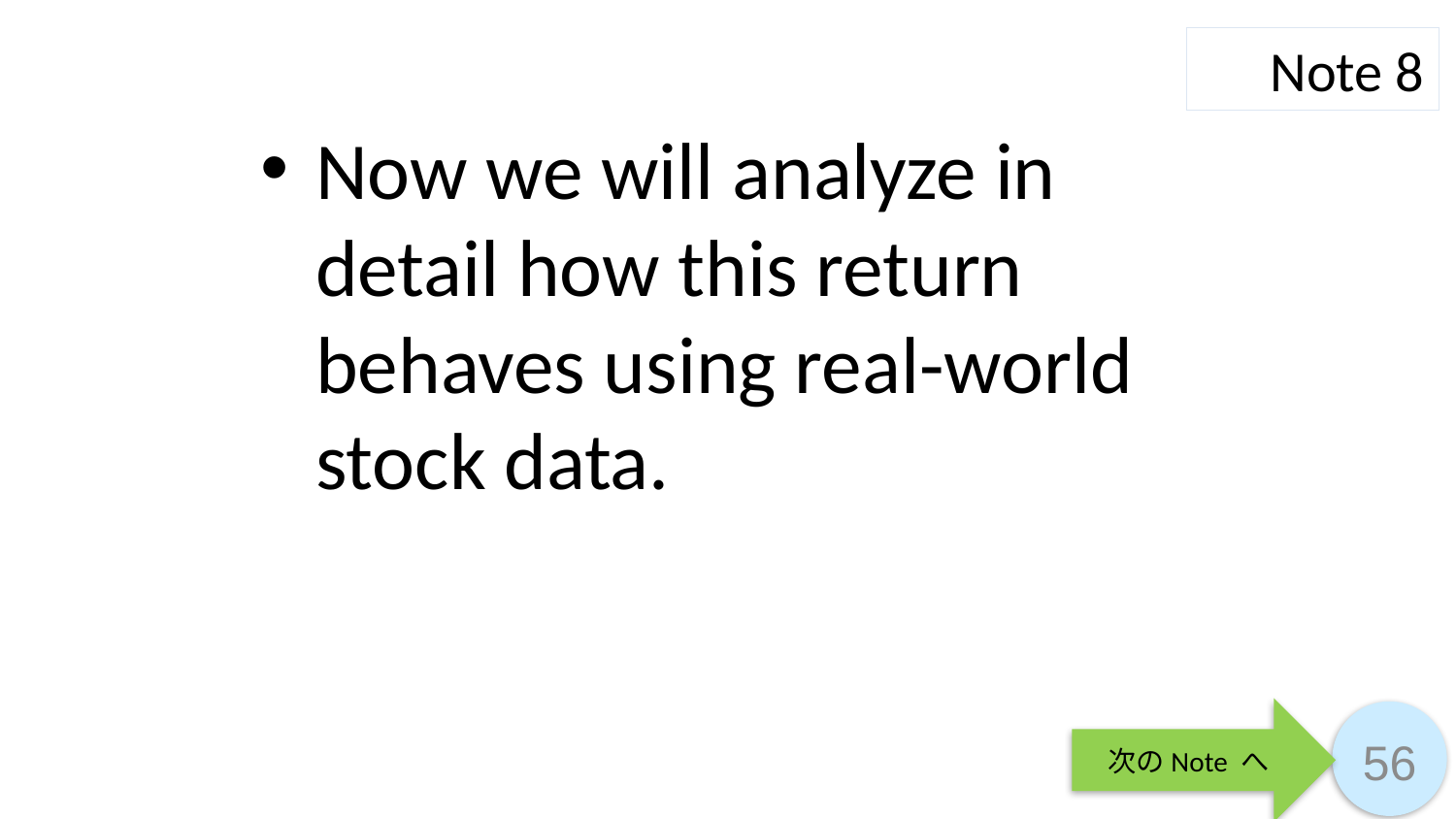

Note 8
Now we will analyze in detail how this return behaves using real-world stock data.
次のNote へ
56